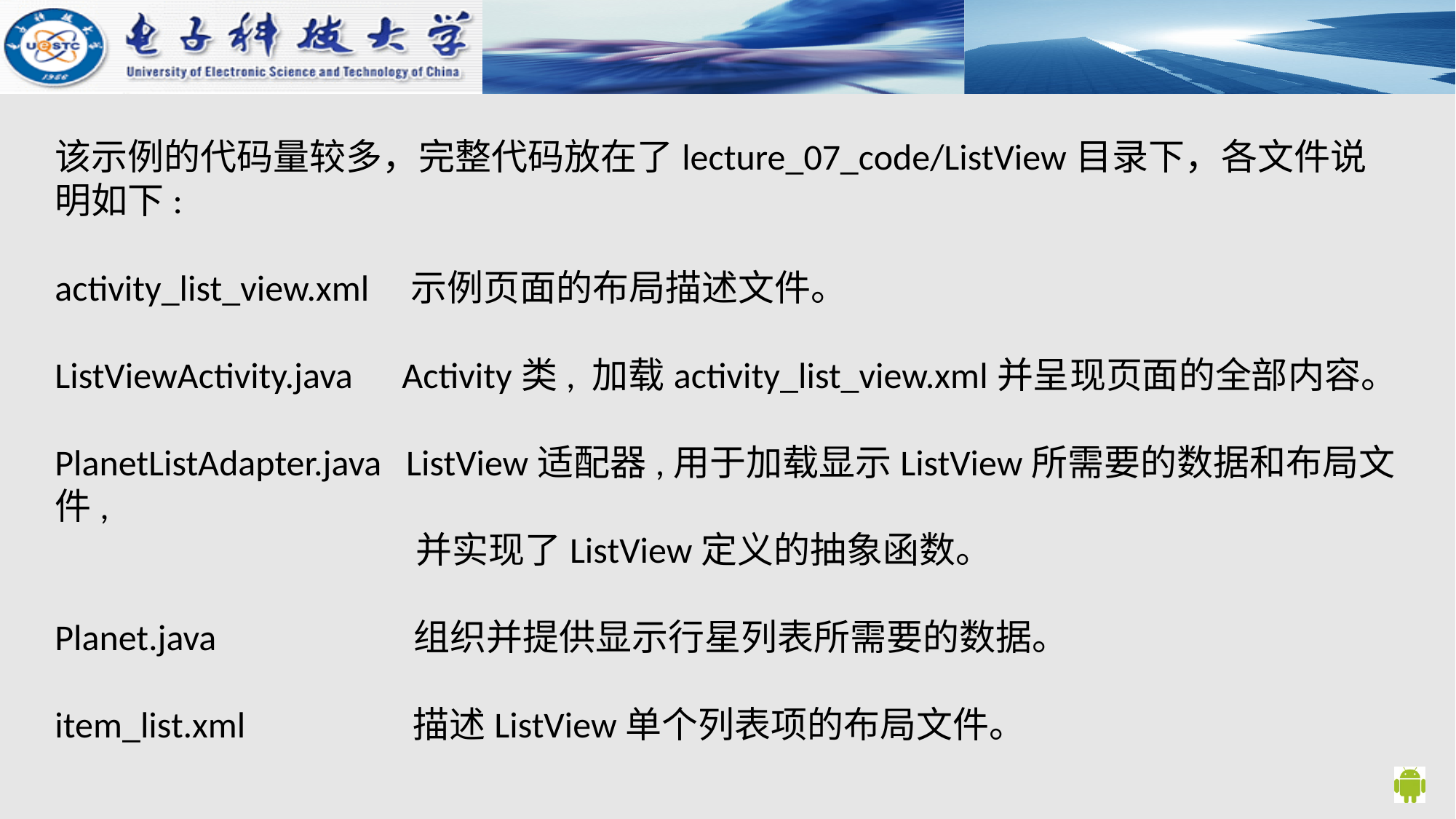

该示例的代码量较多，完整代码放在了lecture_07_code/ListView目录下，各文件说明如下:

activity_list_view.xml    示例页面的布局描述文件。

ListViewActivity.java      Activity类, 加载activity_list_view.xml并呈现页面的全部内容。

PlanetListAdapter.java   ListView适配器,用于加载显示ListView所需要的数据和布局文件,
                                           并实现了ListView定义的抽象函数。

Planet.java                       组织并提供显示行星列表所需要的数据。

item_list.xml	                描述ListView单个列表项的布局文件。